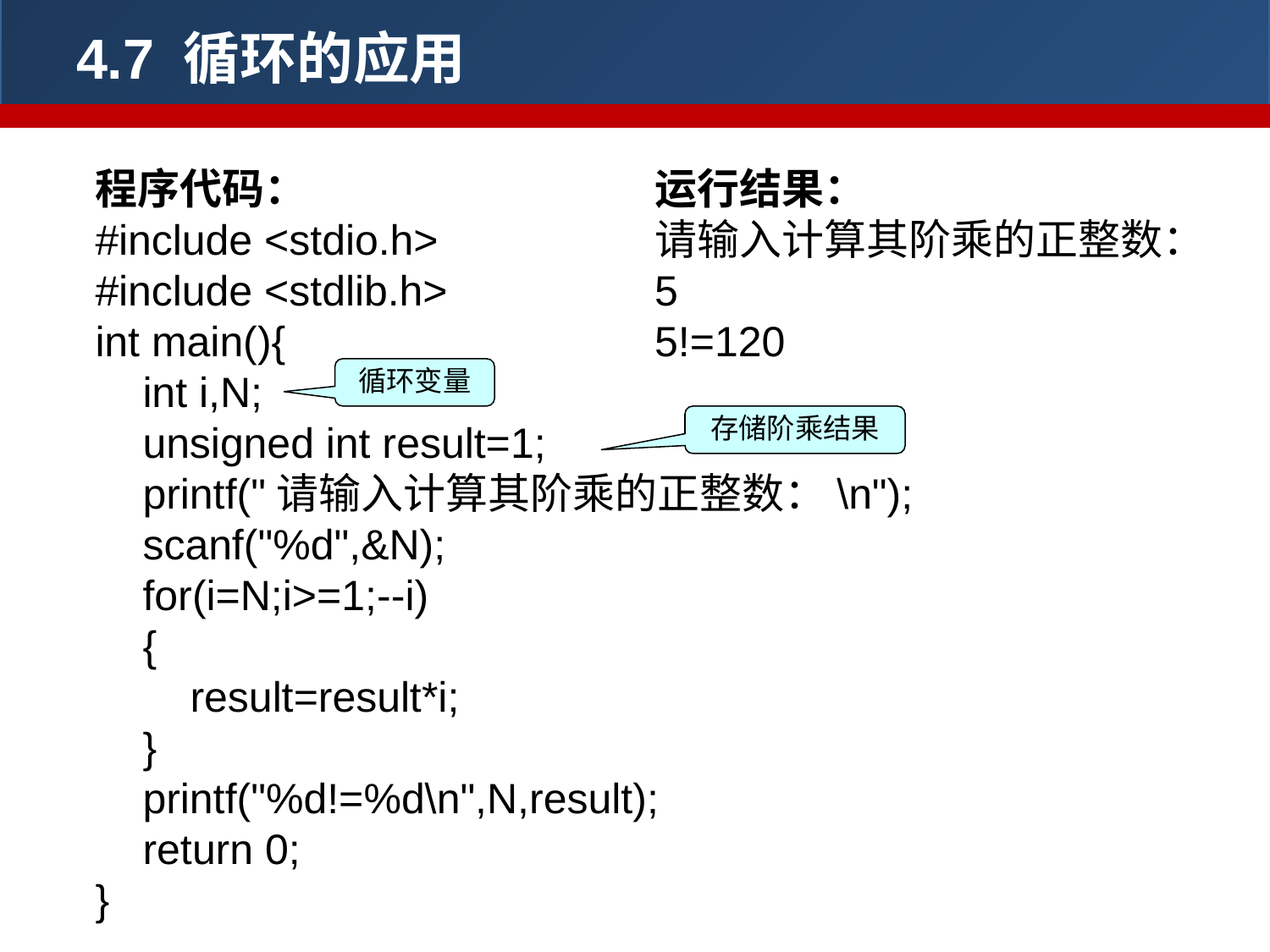

4.7 循环的应用

程序代码：
#include <stdio.h>
#include <stdlib.h>
int main(){
    int i,N;
    unsigned int result=1;
    printf("请输入计算其阶乘的正整数：\n");
    scanf("%d",&N);
    for(i=N;i>=1;--i)
    {
        result=result*i;
    }
    printf("%d!=%d\n",N,result);
    return 0;
}
运行结果：
请输入计算其阶乘的正整数：
5
5!=120
循环变量
存储阶乘结果